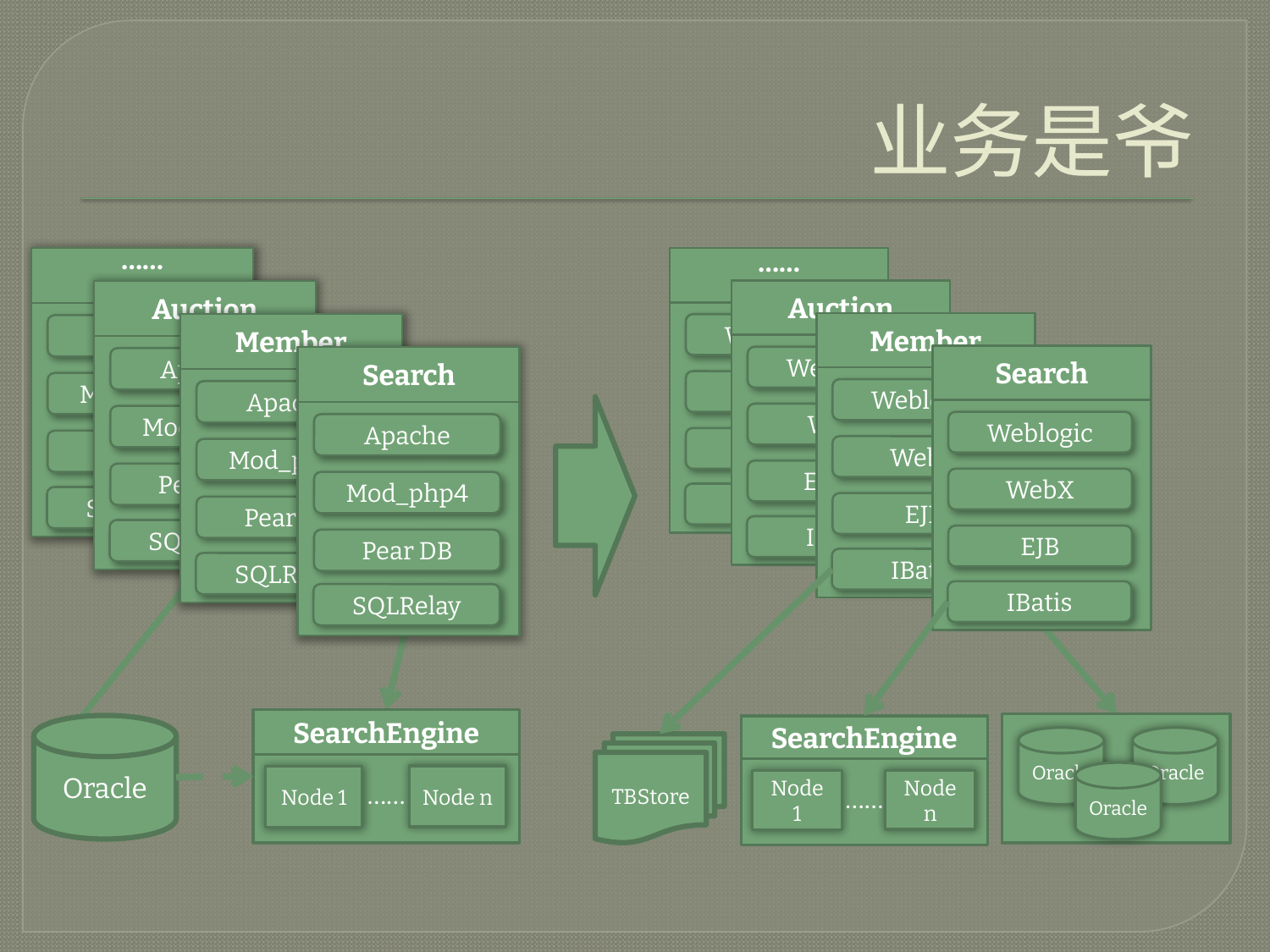

# 业务是爷

……

Apache
Mod_php4
Pear DB
SQLRelay

Auction
Apache
Mod_php4
Pear DB
SQLRelay

Member
Apache
Mod_php4
Pear DB
SQLRelay

Search
Apache
Mod_php4
Pear DB
SQLRelay

……
SearchEngine
Node n
Node 1
Oracle

……

Weblogic
WebX
EJB
Ibatis

Auction
Weblogic
Webx
EJBDB
IBatis

Member
Weblogic
WebX
EJB
IBatis

Search
Weblogic
WebX
EJB
IBatis

Oracle
Oracle
Oracle

……
SearchEngine
Node n
Node 1
TBStore